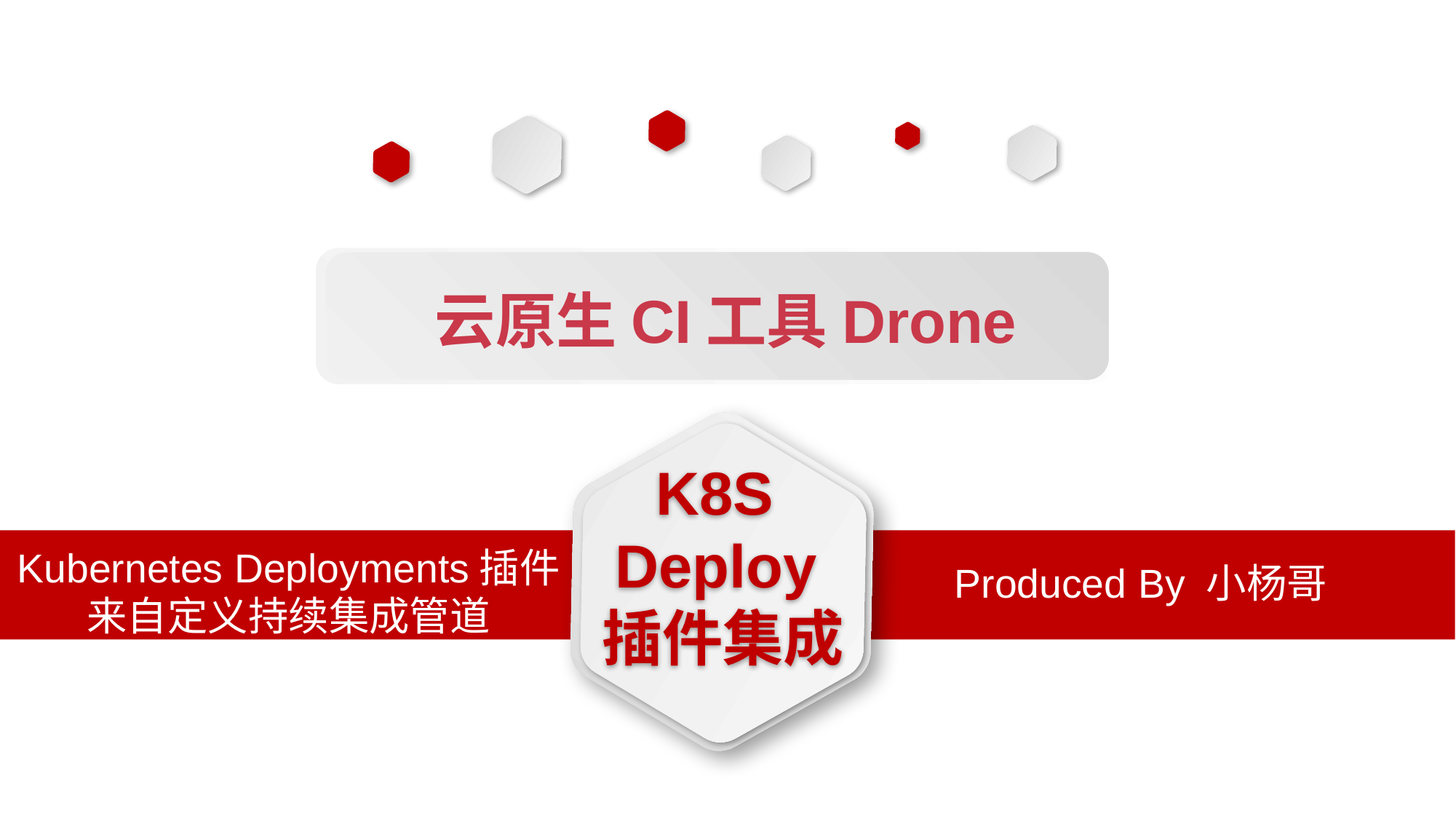

云原生CI工具Drone

K8S
Deploy插件集成

Kubernetes Deployments插件来自定义持续集成管道
Produced By 小杨哥